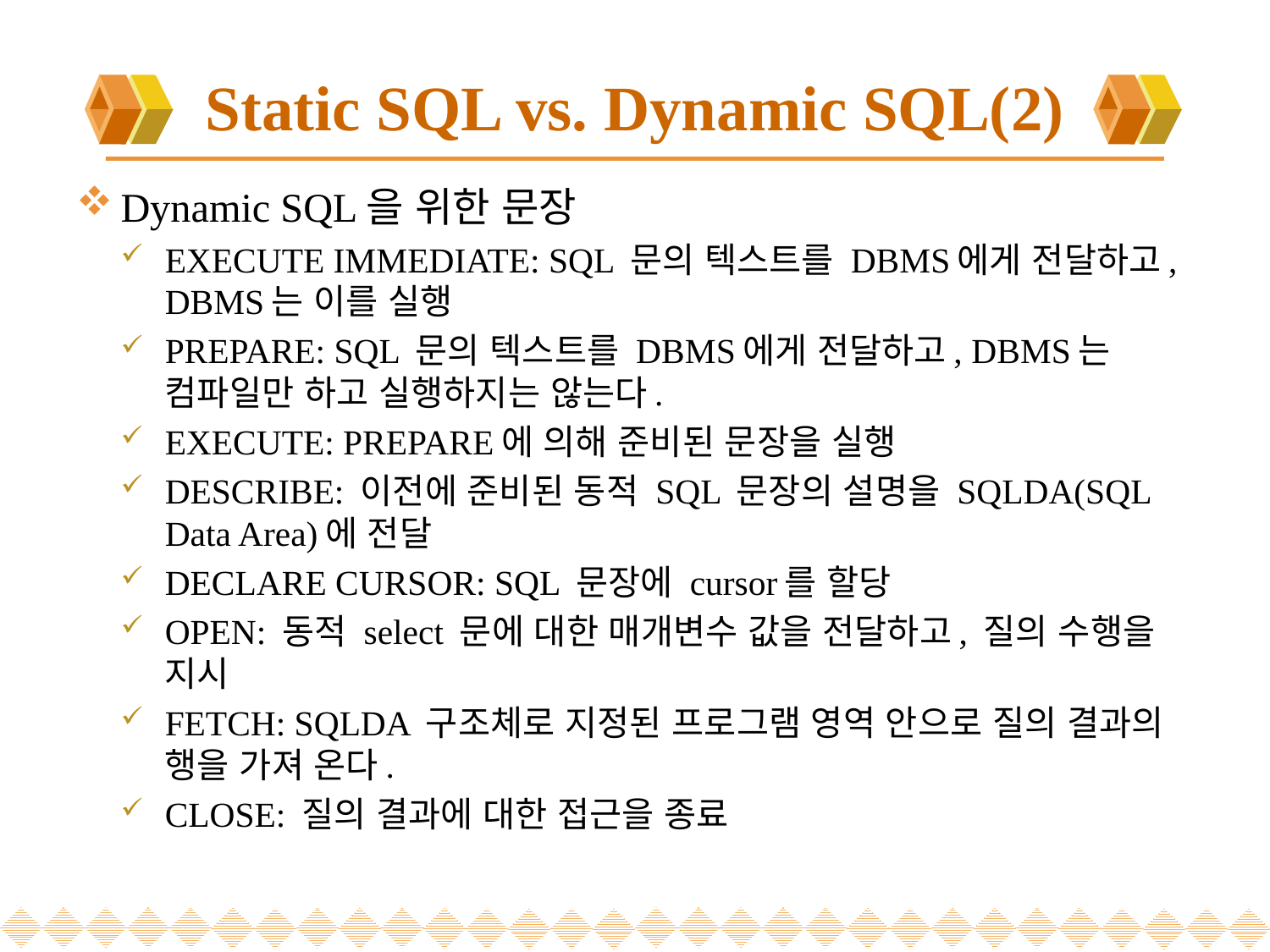

# Static SQL vs. Dynamic SQL(2)
Dynamic SQL을 위한 문장
EXECUTE IMMEDIATE: SQL 문의 텍스트를 DBMS에게 전달하고, DBMS는 이를 실행
PREPARE: SQL 문의 텍스트를 DBMS에게 전달하고, DBMS는 컴파일만 하고 실행하지는 않는다.
EXECUTE: PREPARE에 의해 준비된 문장을 실행
DESCRIBE: 이전에 준비된 동적 SQL 문장의 설명을 SQLDA(SQL Data Area)에 전달
DECLARE CURSOR: SQL 문장에 cursor를 할당
OPEN: 동적 select 문에 대한 매개변수 값을 전달하고, 질의 수행을 지시
FETCH: SQLDA 구조체로 지정된 프로그램 영역 안으로 질의 결과의 행을 가져 온다.
CLOSE: 질의 결과에 대한 접근을 종료